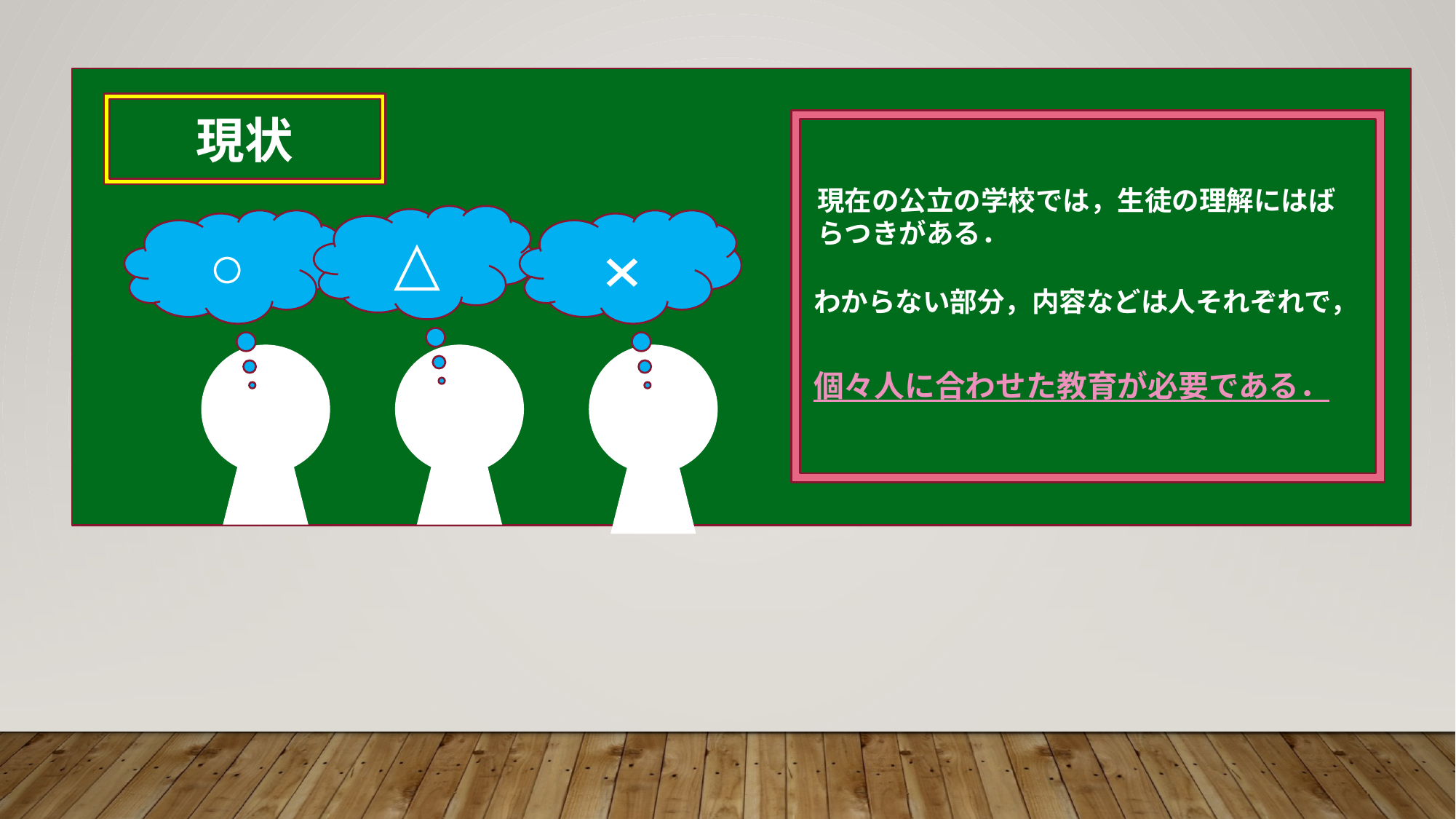

現状

現在の公立の学校では，生徒の理解にはばらつきがある．
△
○
×
わからない部分，内容などは人それぞれで，

個々人に合わせた教育が必要である．